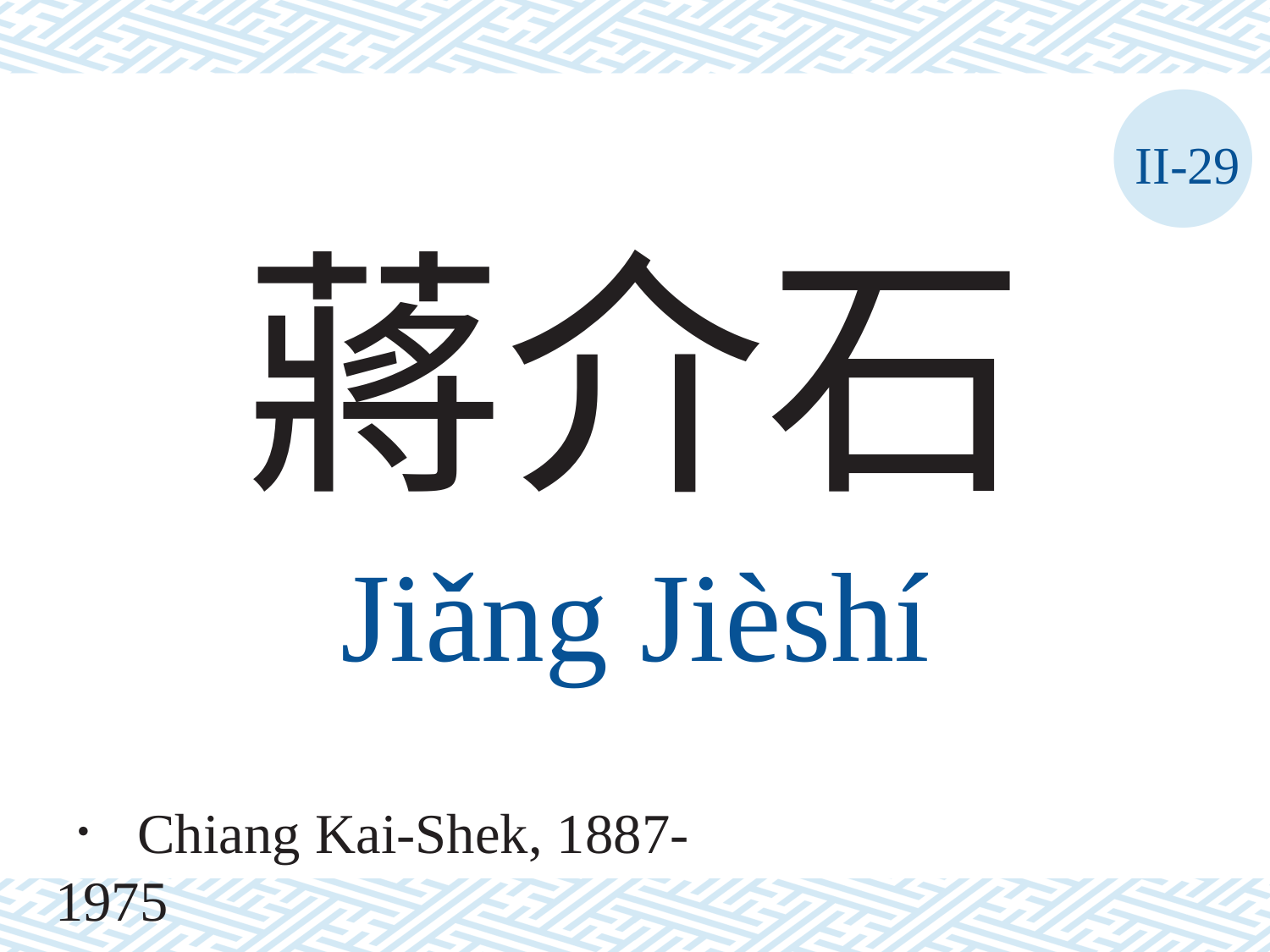

II-29
蔣介石
Jiǎng	Jièshí
． Chiang Kai-Shek, 1887-1975